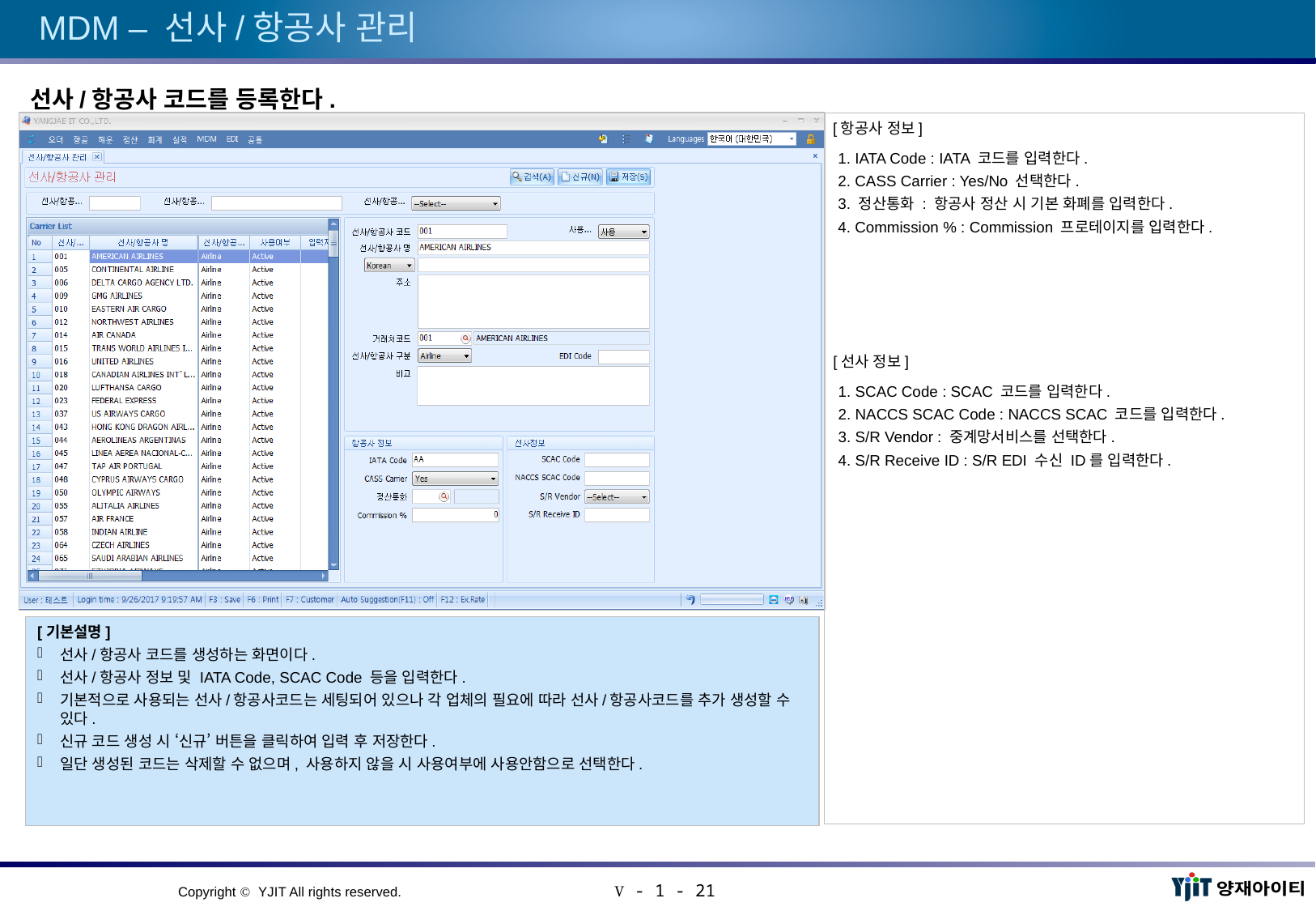

# MDM – 선사/항공사 관리
선사/항공사 코드를 등록한다.

[항공사 정보]
1. IATA Code : IATA 코드를 입력한다.
2. CASS Carrier : Yes/No 선택한다.
3. 정산통화 : 항공사 정산 시 기본 화폐를 입력한다.
4. Commission % : Commission 프로테이지를 입력한다.
[선사 정보]
1. SCAC Code : SCAC 코드를 입력한다.
2. NACCS SCAC Code : NACCS SCAC 코드를 입력한다.
3. S/R Vendor : 중계망서비스를 선택한다.
4. S/R Receive ID : S/R EDI 수신 ID를 입력한다.

[기본설명]
선사/항공사 코드를 생성하는 화면이다.
선사/항공사 정보 및 IATA Code, SCAC Code 등을 입력한다.
기본적으로 사용되는 선사/항공사코드는 세팅되어 있으나 각 업체의 필요에 따라 선사/항공사코드를 추가 생성할 수 있다.
신규 코드 생성 시 ‘신규’ 버튼을 클릭하여 입력 후 저장한다.
일단 생성된 코드는 삭제할 수 없으며, 사용하지 않을 시 사용여부에 사용안함으로 선택한다.